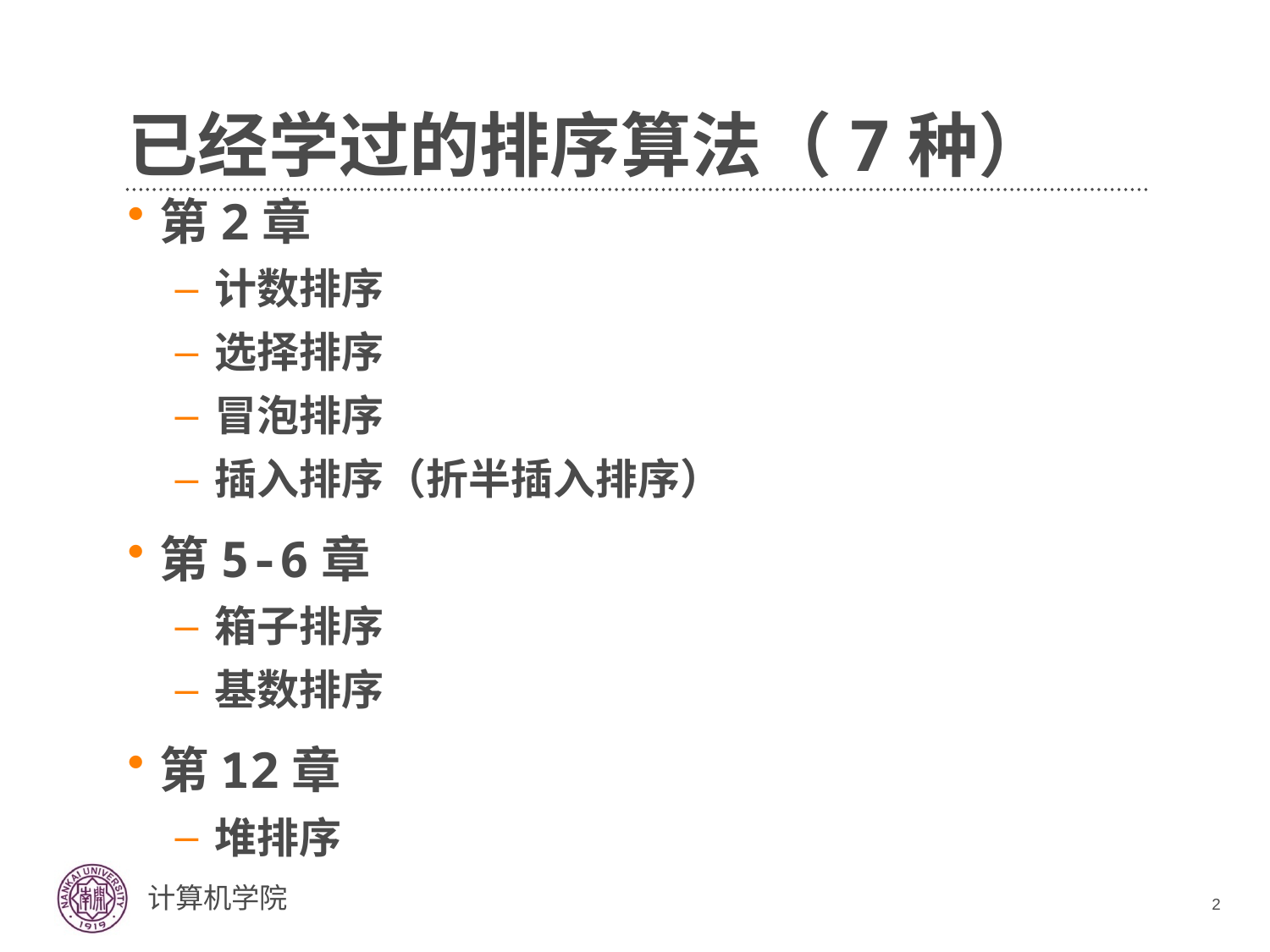

# 已经学过的排序算法（7种）
第2章
计数排序
选择排序
冒泡排序
插入排序（折半插入排序）
第5-6章
箱子排序
基数排序
第12章
堆排序
2